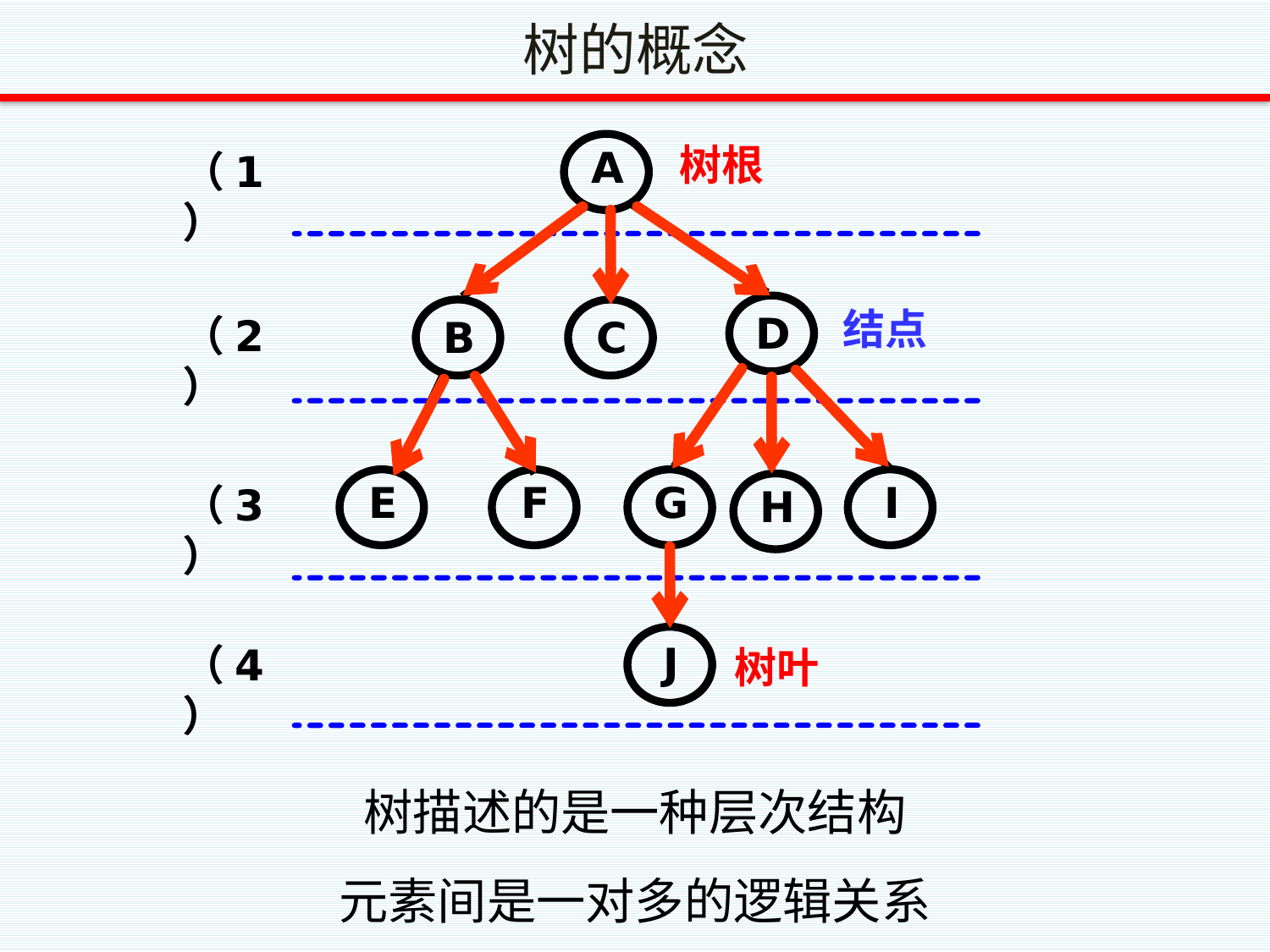

树的概念
树根

A

D

B

C

E

F

G

I

H

J
（1）

结点
（2）

（3）

（4）
树叶

树描述的是一种层次结构
元素间是一对多的逻辑关系